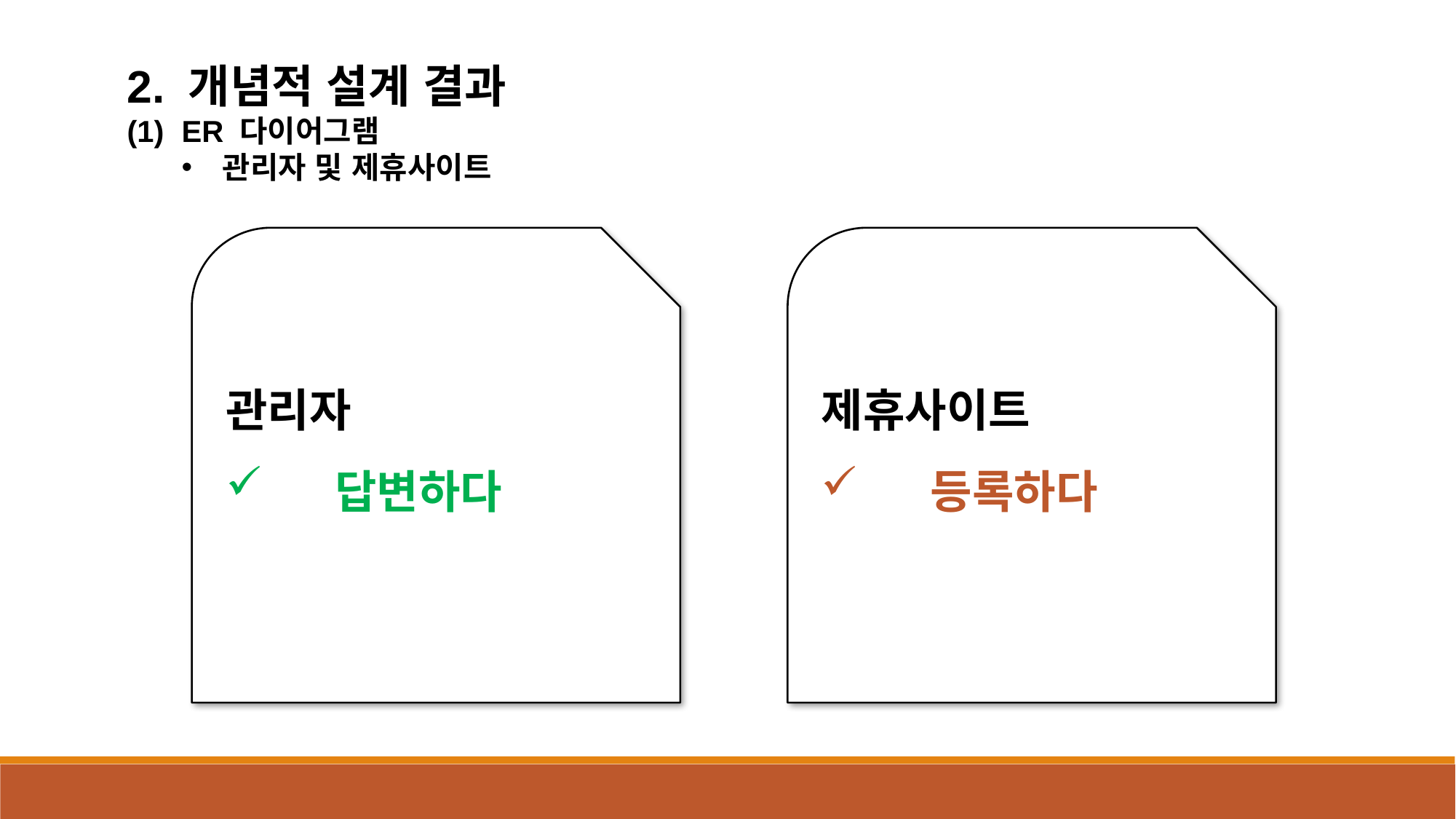

2. 개념적 설계 결과
ER 다이어그램
관리자 및 제휴사이트
관리자
답변하다

제휴사이트
등록하다